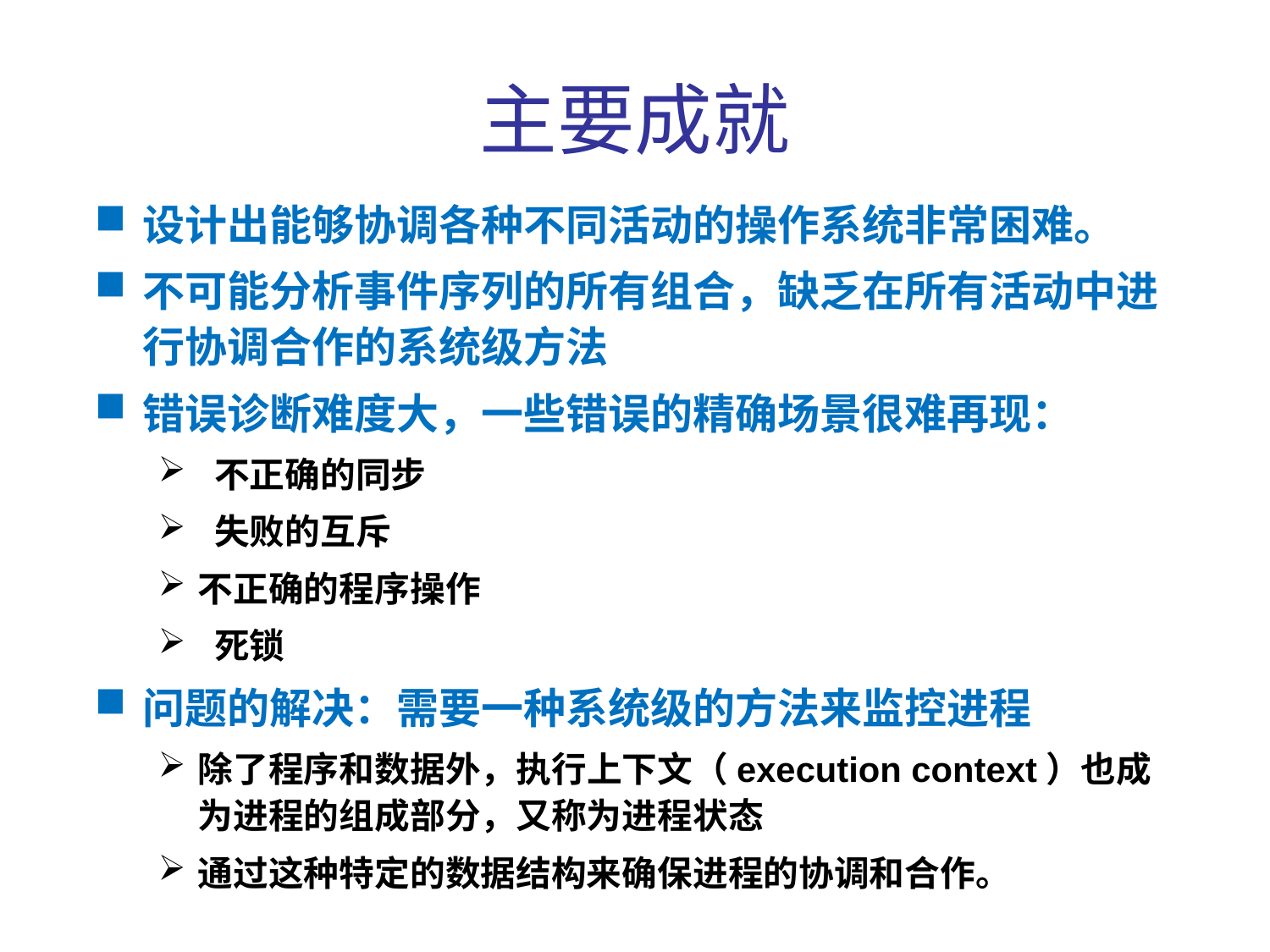

主要成就
设计出能够协调各种不同活动的操作系统非常困难。
不可能分析事件序列的所有组合，缺乏在所有活动中进行协调合作的系统级方法
错误诊断难度大，一些错误的精确场景很难再现：
 不正确的同步
 失败的互斥
不正确的程序操作
 死锁
问题的解决：需要一种系统级的方法来监控进程
除了程序和数据外，执行上下文（execution context）也成为进程的组成部分，又称为进程状态
通过这种特定的数据结构来确保进程的协调和合作。